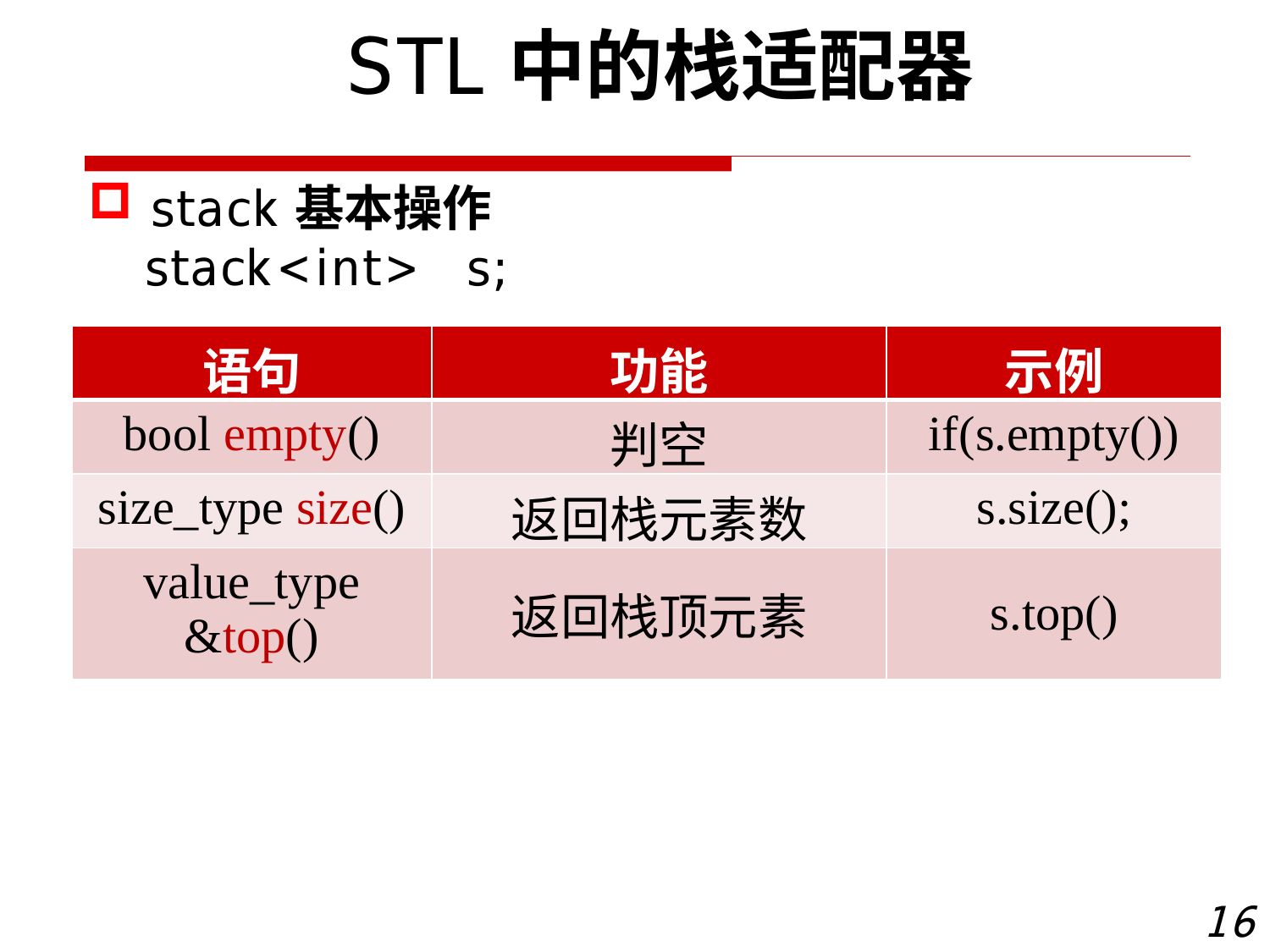

STL中的栈适配器
stack基本操作
    stack<int>   s;
| 语句 | 功能 | 示例 |
| --- | --- | --- |
| bool empty() | 判空 | if(s.empty()) |
| size\_type size() | 返回栈元素数 | s.size(); |
| value\_type &top() | 返回栈顶元素 | s.top() |
16